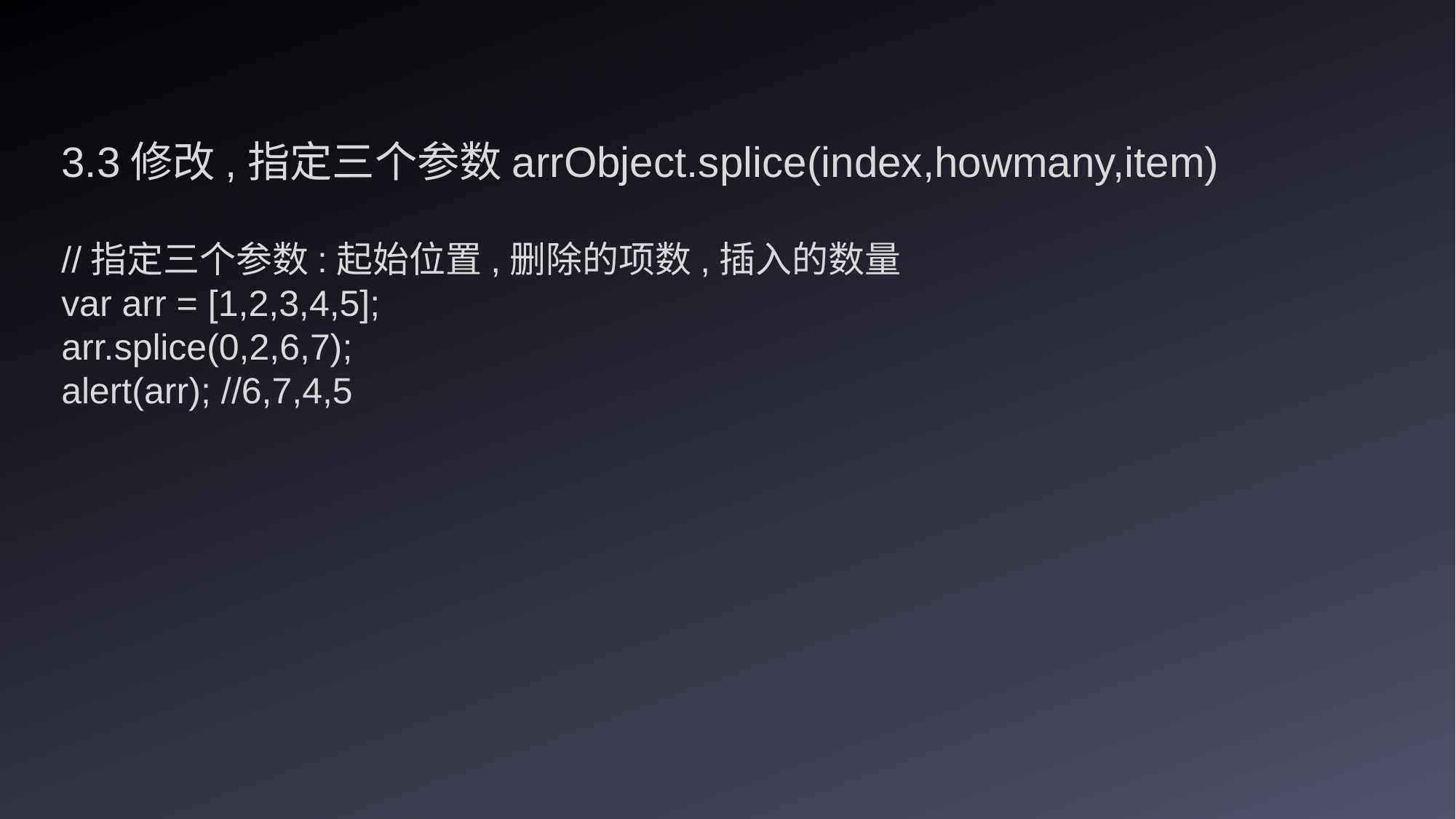

3.3修改,指定三个参数arrObject.splice(index,howmany,item)

//指定三个参数:起始位置,删除的项数,插入的数量
var arr = [1,2,3,4,5];
arr.splice(0,2,6,7);
alert(arr); //6,7,4,5